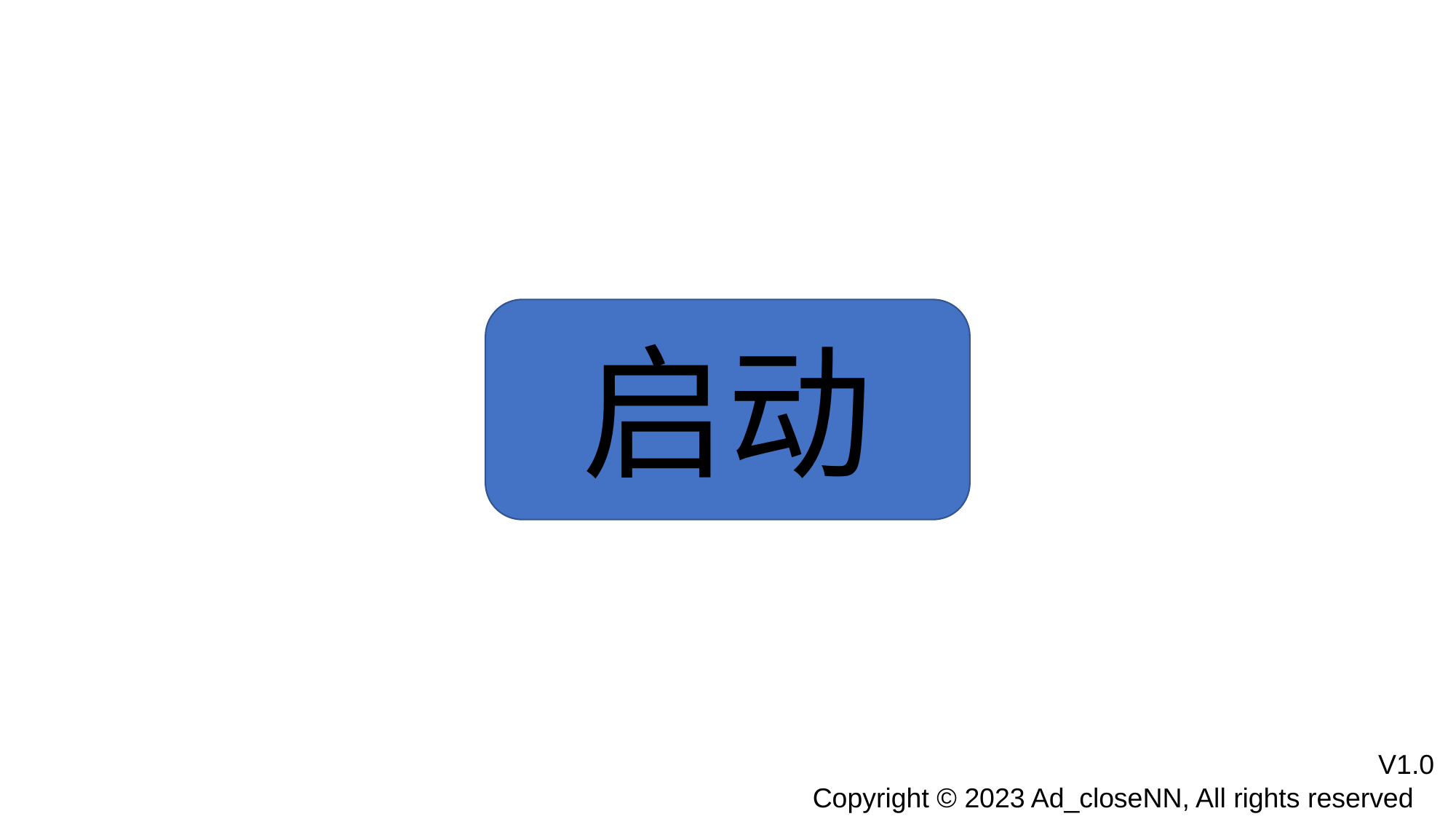

启动
V1.0
Copyright © 2023 Ad_closeNN, All rights reserved